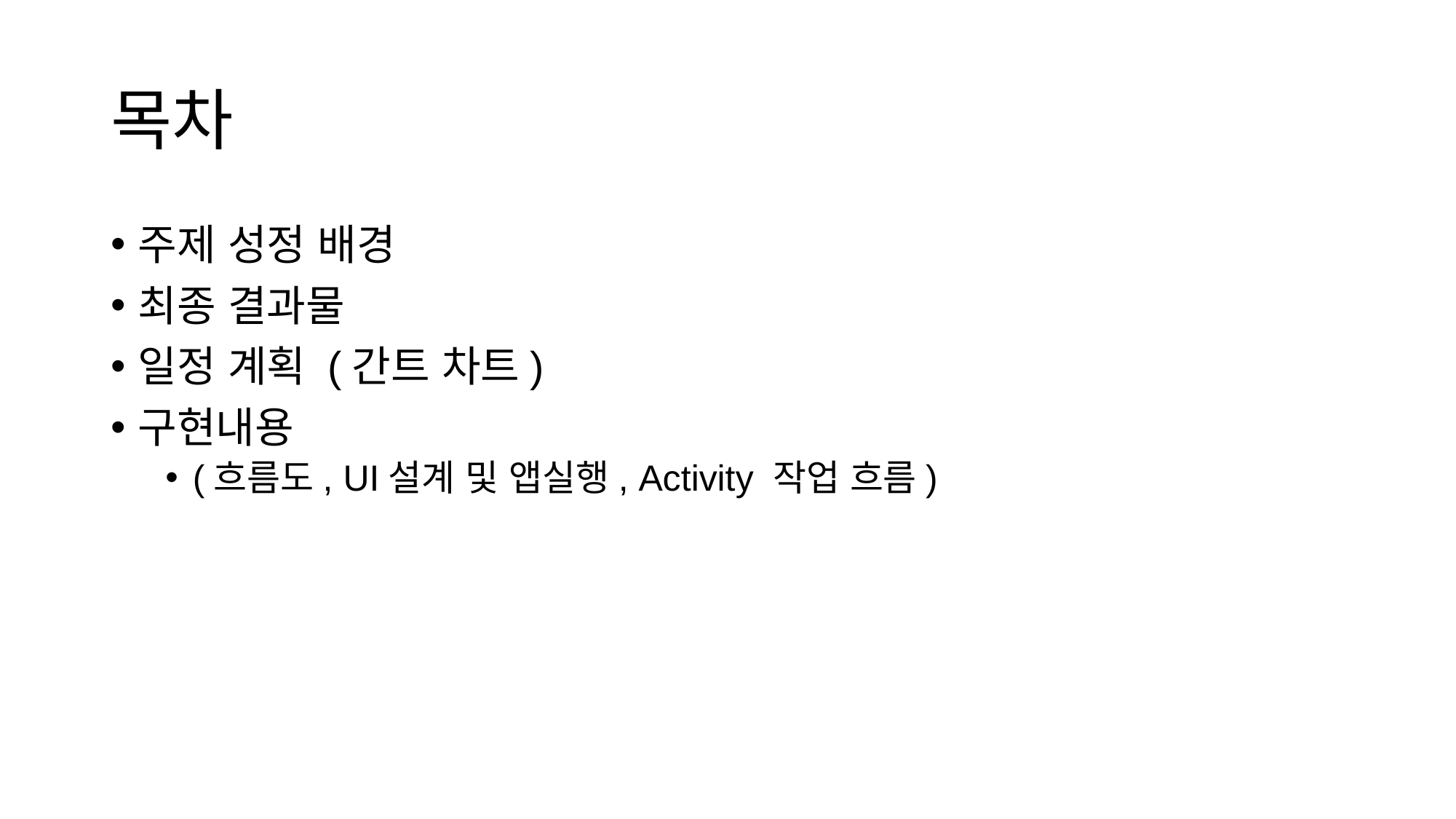

# 목차
주제 성정 배경
최종 결과물
일정 계획 (간트 차트)
구현내용
(흐름도, UI설계 및 앱실행, Activity 작업 흐름)